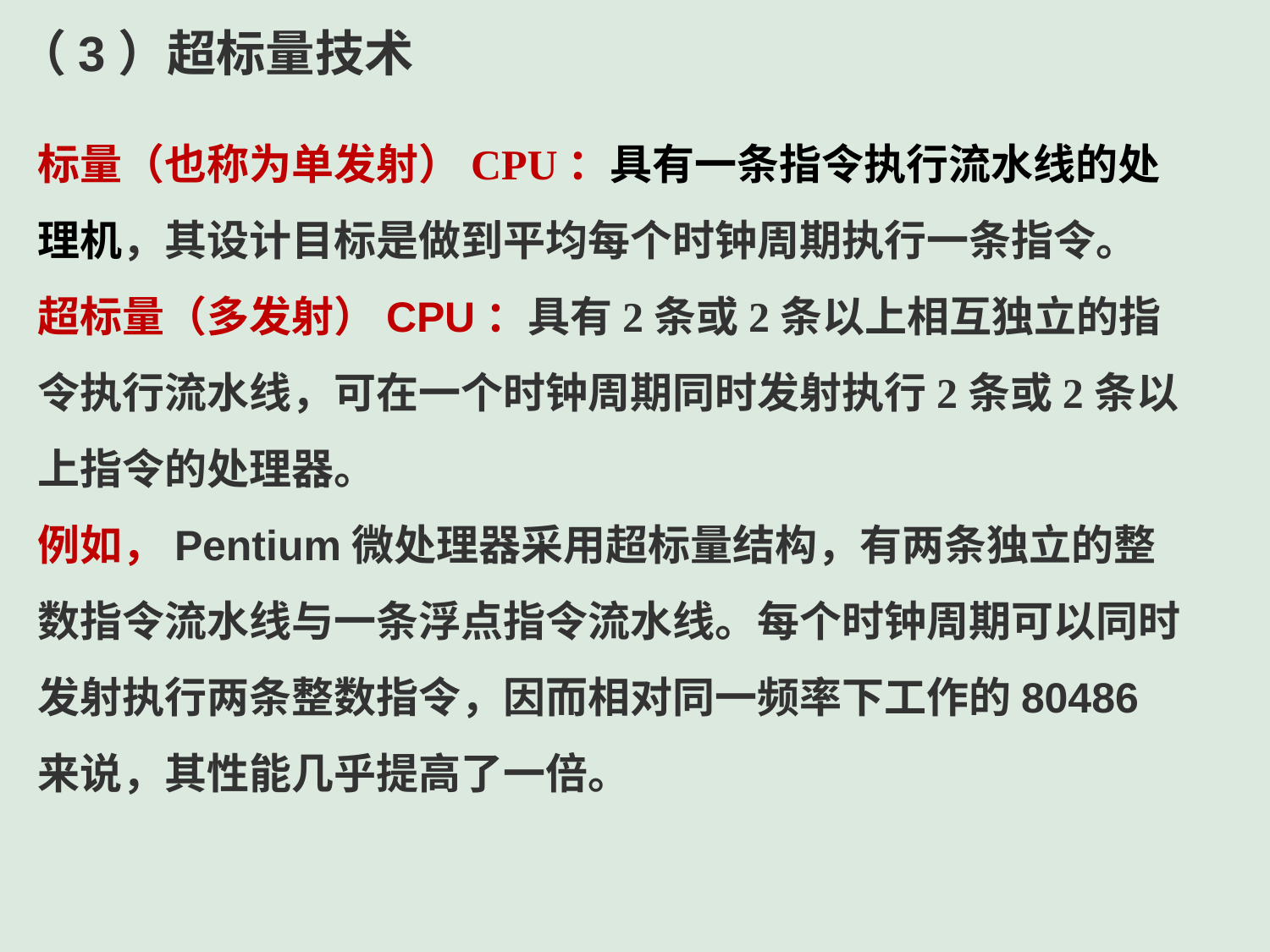

（3）超标量技术
标量（也称为单发射）CPU：具有一条指令执行流水线的处理机，其设计目标是做到平均每个时钟周期执行一条指令。
超标量（多发射）CPU：具有2条或2条以上相互独立的指令执行流水线，可在一个时钟周期同时发射执行2条或2条以上指令的处理器。
例如，Pentium微处理器采用超标量结构，有两条独立的整数指令流水线与一条浮点指令流水线。每个时钟周期可以同时发射执行两条整数指令，因而相对同一频率下工作的80486来说，其性能几乎提高了一倍。
92